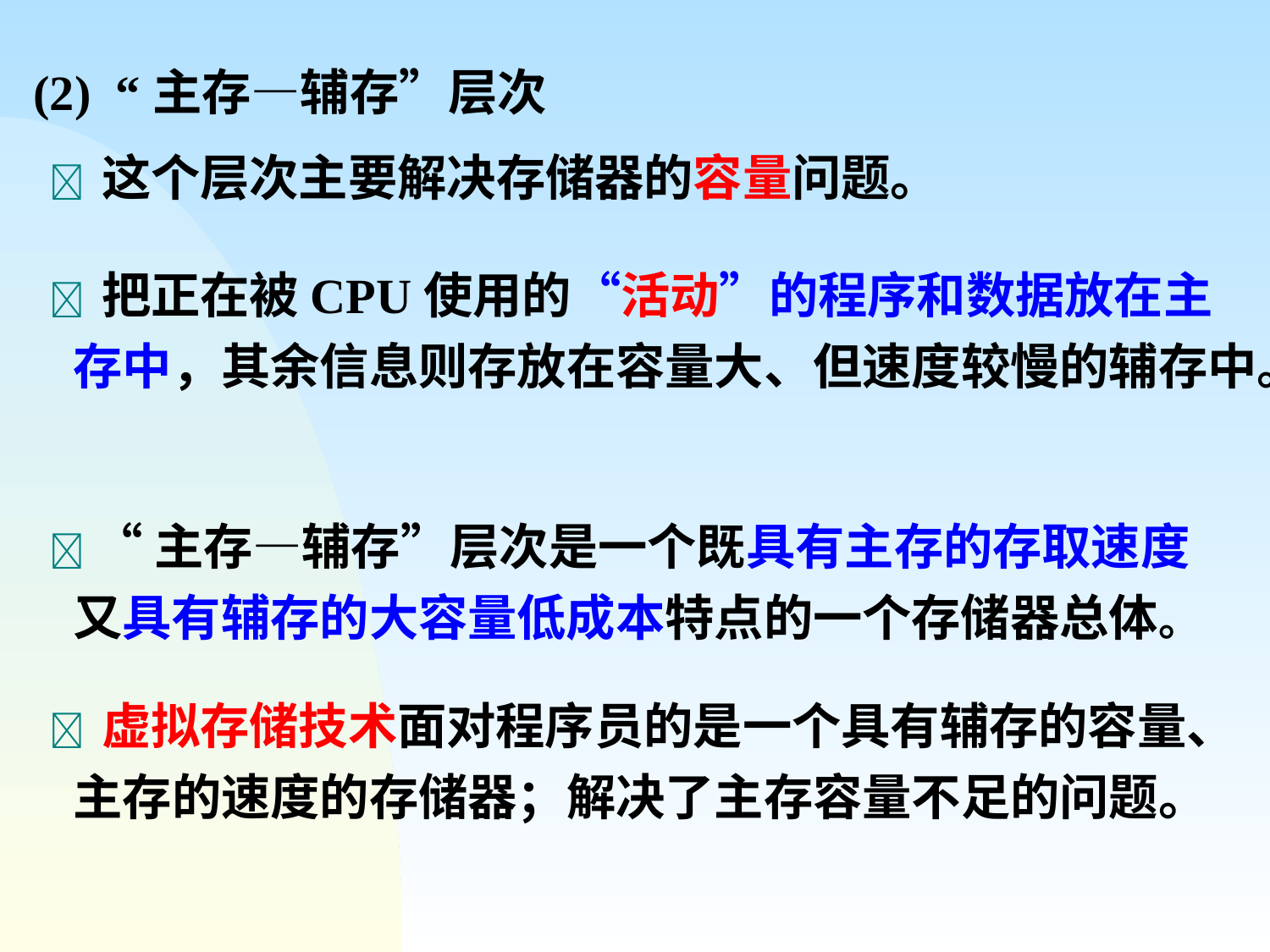

(2)  “主存—辅存”层次
  • 这个层次主要解决存储器的容量问题。
  • 把正在被CPU使用的“活动”的程序和数据放在主存中，其余信息则存放在容量大、但速度较慢的辅存中。
  • “主存—辅存”层次是一个既具有主存的存取速度又具有辅存的大容量低成本特点的一个存储器总体。
  • 虚拟存储技术面对程序员的是一个具有辅存的容量、主存的速度的存储器；解决了主存容量不足的问题。
65